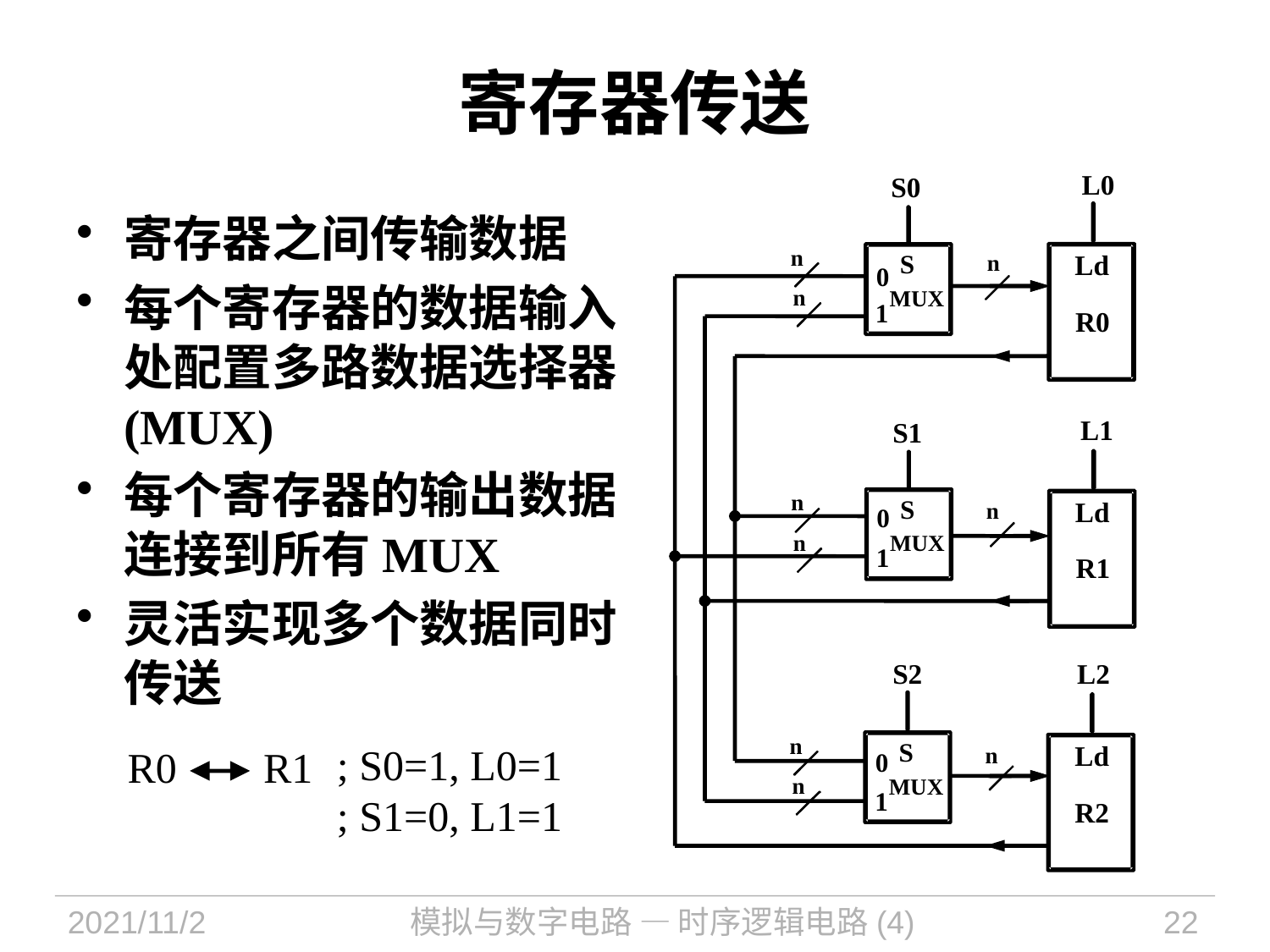

# 寄存器传送
L0
S0

n
S
n
0

n
MUX

1

S1

n
S
n
0

n
MUX

1

S2

n
S
n
0

n
MUX

1

寄存器之间传输数据
每个寄存器的数据输入处配置多路数据选择器(MUX)
每个寄存器的输出数据连接到所有MUX
灵活实现多个数据同时传送

Ld

R0

L1

Ld

R1

L2

R0        R1

; S0=1, L0=1
; S1=0, L1=1

Ld

R2

2021/11/2
模拟与数字电路 — 时序逻辑电路(4)
22